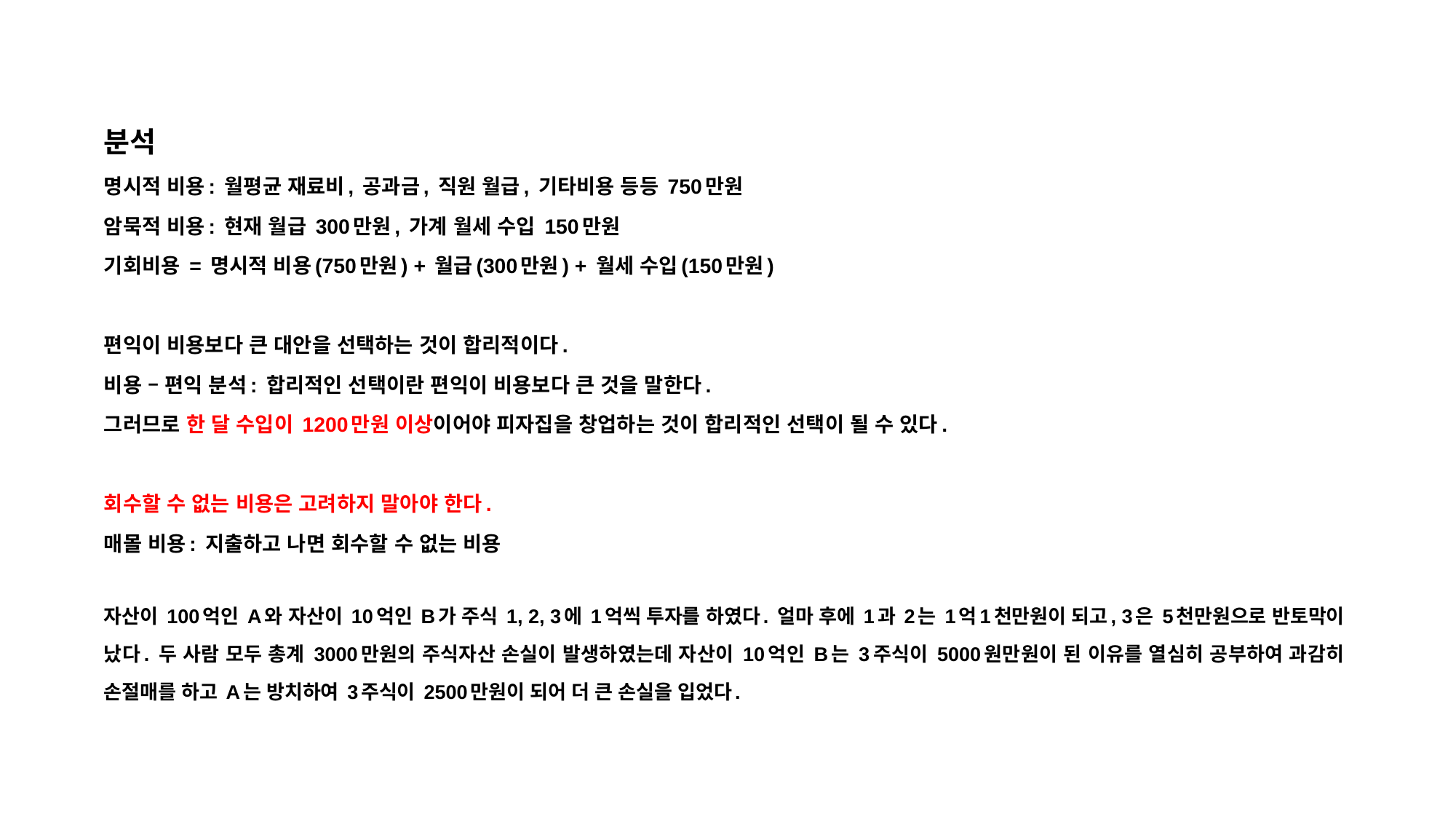

분석
명시적 비용: 월평균 재료비, 공과금, 직원 월급, 기타비용 등등 750만원
암묵적 비용: 현재 월급 300만원, 가계 월세 수입 150만원
기회비용 = 명시적 비용(750만원) + 월급(300만원) + 월세 수입(150만원)

편익이 비용보다 큰 대안을 선택하는 것이 합리적이다.
비용 – 편익 분석: 합리적인 선택이란 편익이 비용보다 큰 것을 말한다.
그러므로 한 달 수입이 1200만원 이상이어야 피자집을 창업하는 것이 합리적인 선택이 될 수 있다.

회수할 수 없는 비용은 고려하지 말아야 한다.
매몰 비용: 지출하고 나면 회수할 수 없는 비용

자산이 100억인 A와 자산이 10억인 B가 주식 1, 2, 3에 1억씩 투자를 하였다. 얼마 후에 1과 2는 1억1천만원이 되고, 3은 5천만원으로 반토막이 났다. 두 사람 모두 총계 3000만원의 주식자산 손실이 발생하였는데 자산이 10억인 B는 3주식이 5000원만원이 된 이유를 열심히 공부하여 과감히 손절매를 하고 A는 방치하여 3주식이 2500만원이 되어 더 큰 손실을 입었다.